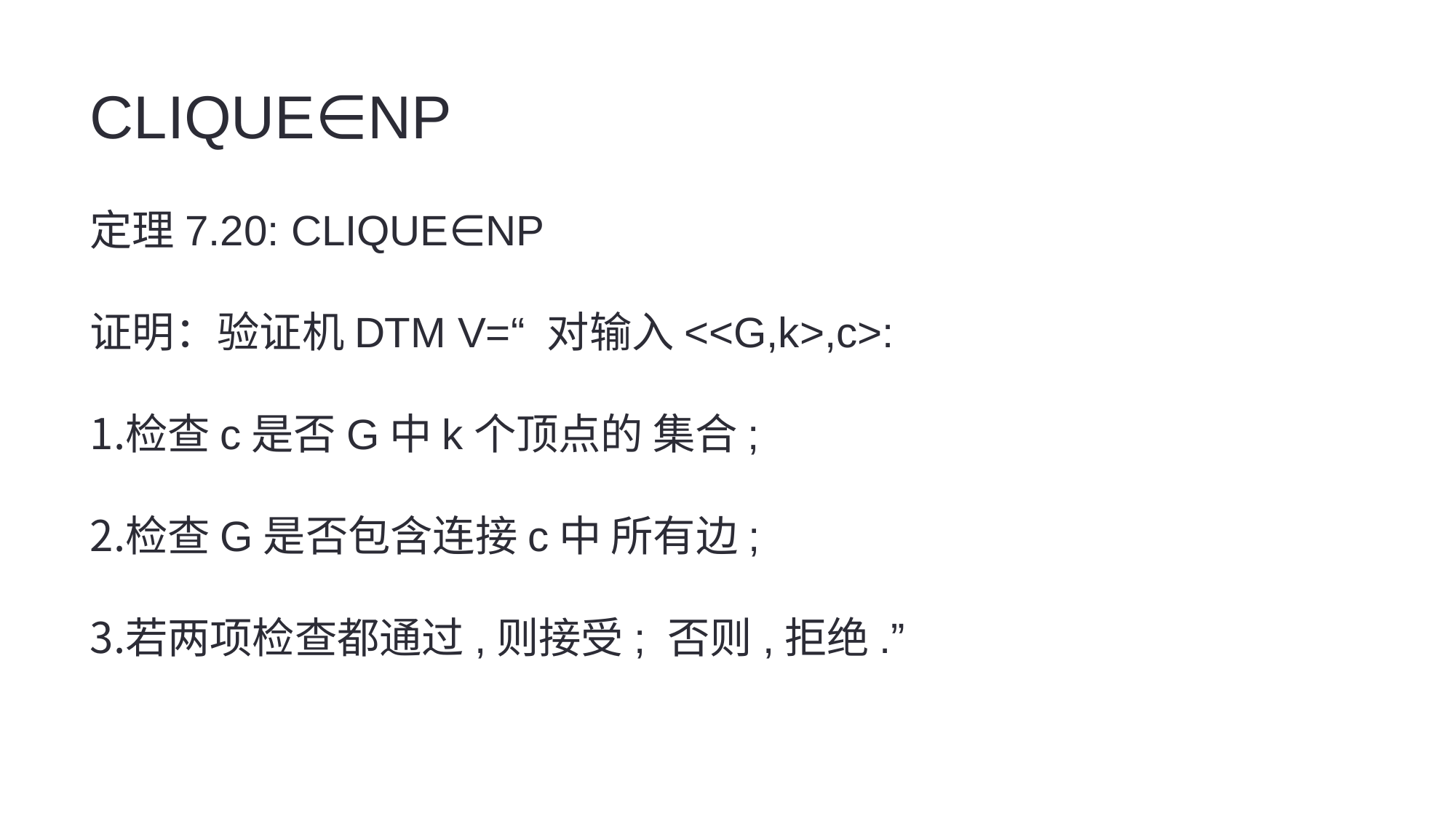

CLIQUE∈NP
定理7.20: CLIQUE∈NP

证明：验证机DTM V=“ 对输入<<G,k>,c>:

检查c是否G中k个顶点的 集合;

检查G是否包含连接c中 所有边;

若两项检查都通过,则接受; 否则,拒绝.”